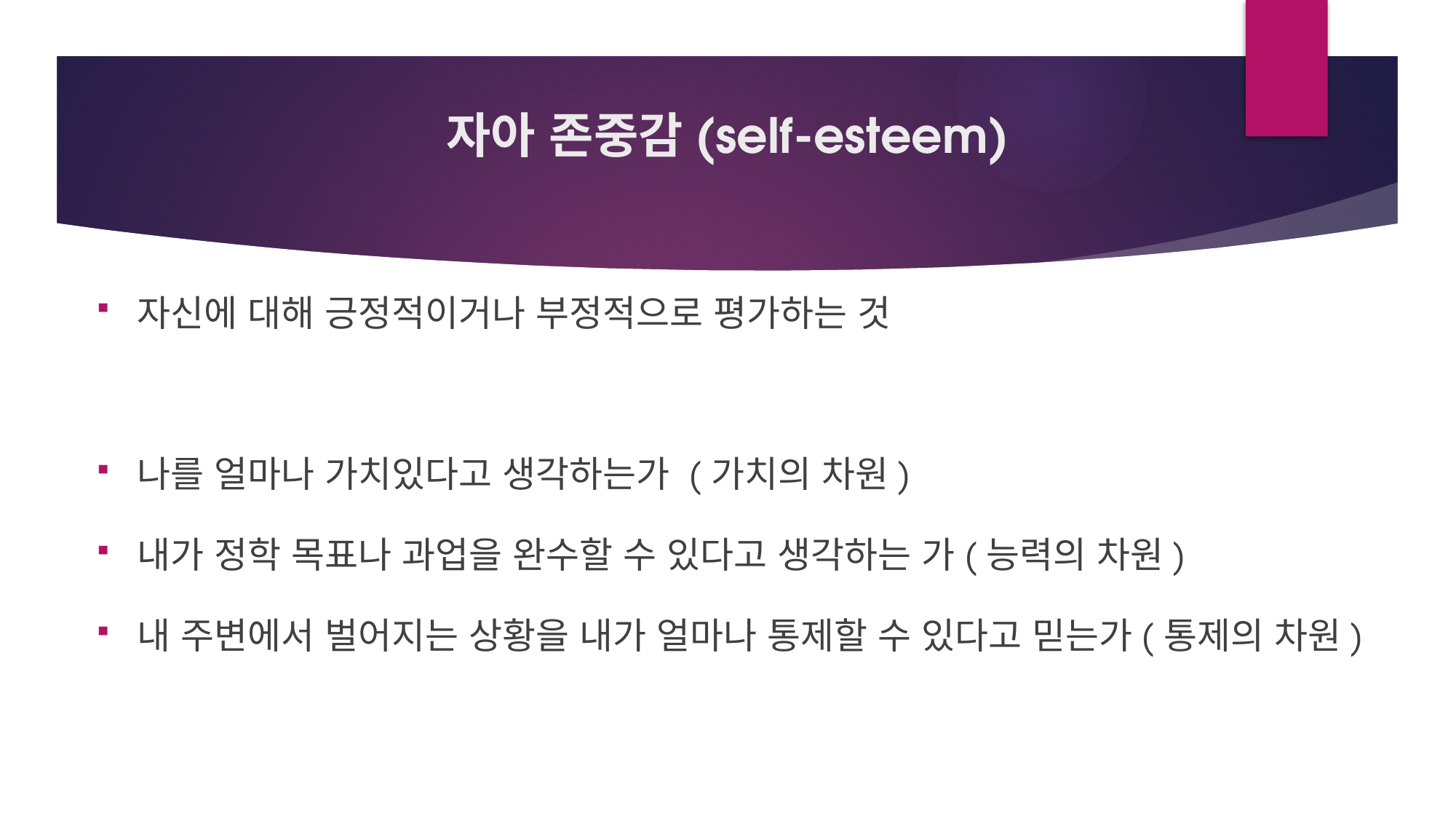

# 자아 존중감(self-esteem)
자신에 대해 긍정적이거나 부정적으로 평가하는 것

나를 얼마나 가치있다고 생각하는가 (가치의 차원)
내가 정학 목표나 과업을 완수할 수 있다고 생각하는 가(능력의 차원)
내 주변에서 벌어지는 상황을 내가 얼마나 통제할 수 있다고 믿는가(통제의 차원)